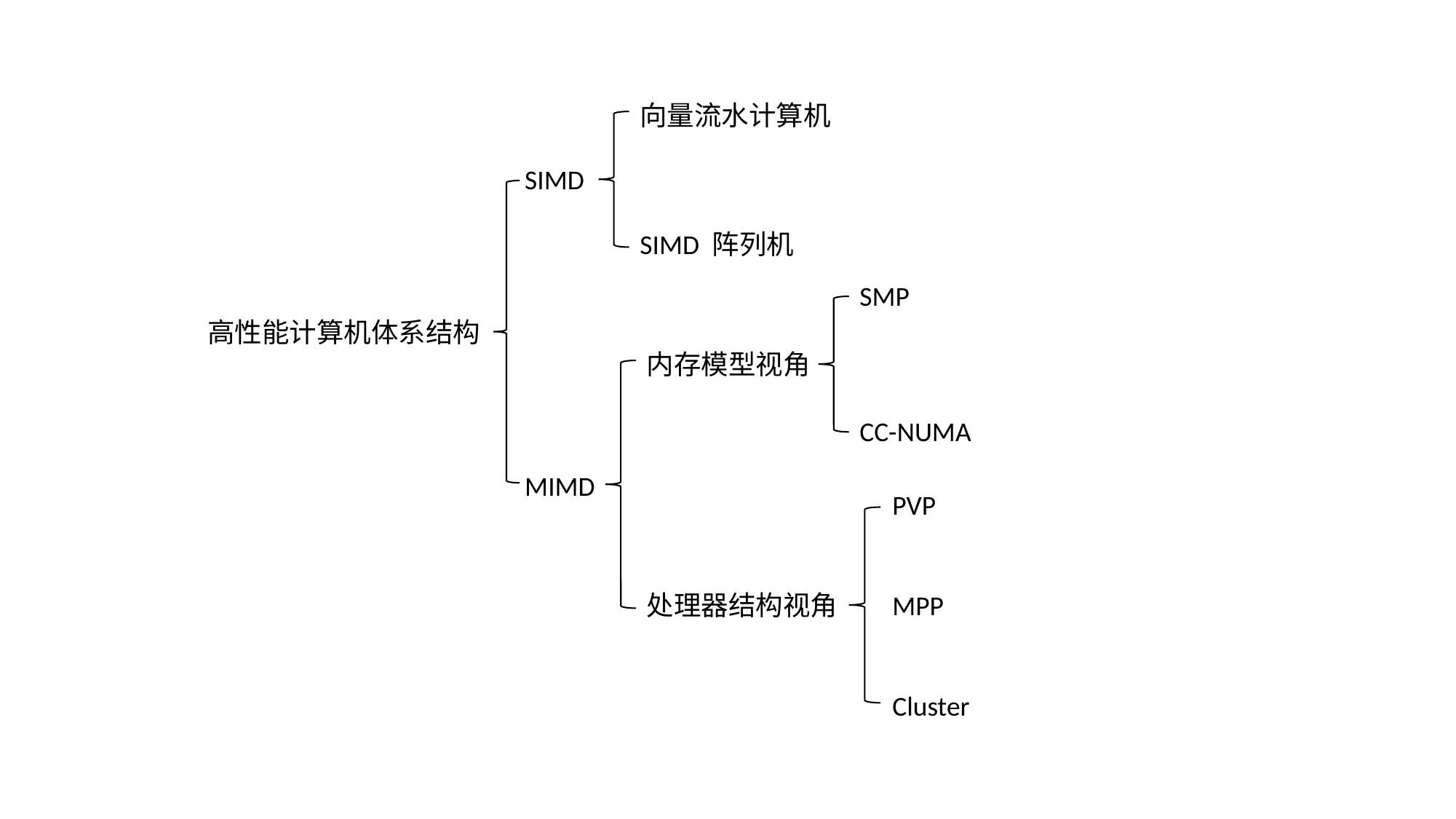

向量流水计算机

SIMD

SIMD 阵列机
SMP

高性能计算机体系结构
内存模型视角

CC-NUMA
MIMD
PVP

处理器结构视角
MPP
Cluster